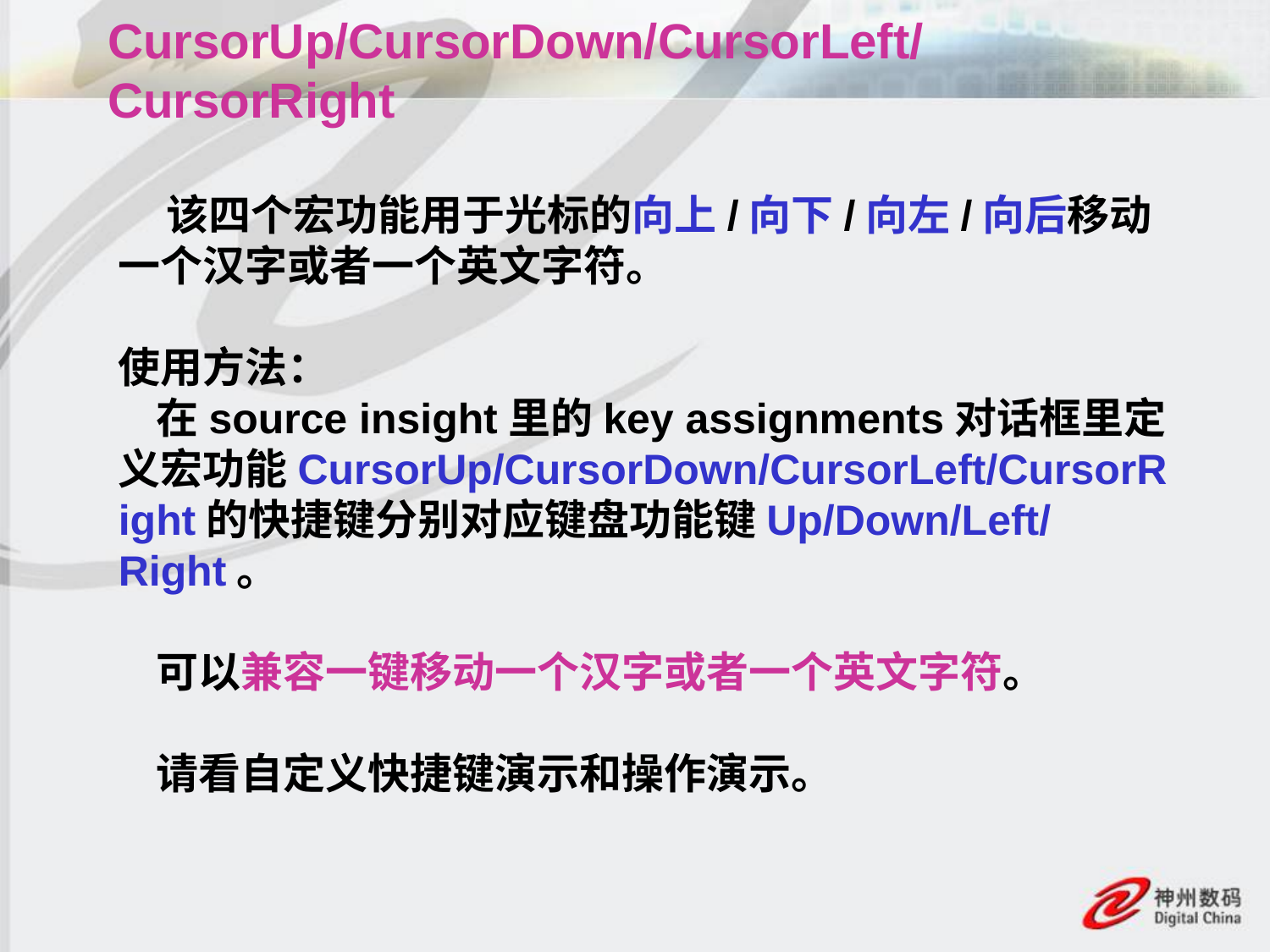

# CursorUp/CursorDown/CursorLeft/CursorRight
    该四个宏功能用于光标的向上/向下/向左/向后移动一个汉字或者一个英文字符。
使用方法：
    在source insight里的key assignments对话框里定义宏功能CursorUp/CursorDown/CursorLeft/CursorRight的快捷键分别对应键盘功能键Up/Down/Left/Right。
    可以兼容一键移动一个汉字或者一个英文字符。
    请看自定义快捷键演示和操作演示。